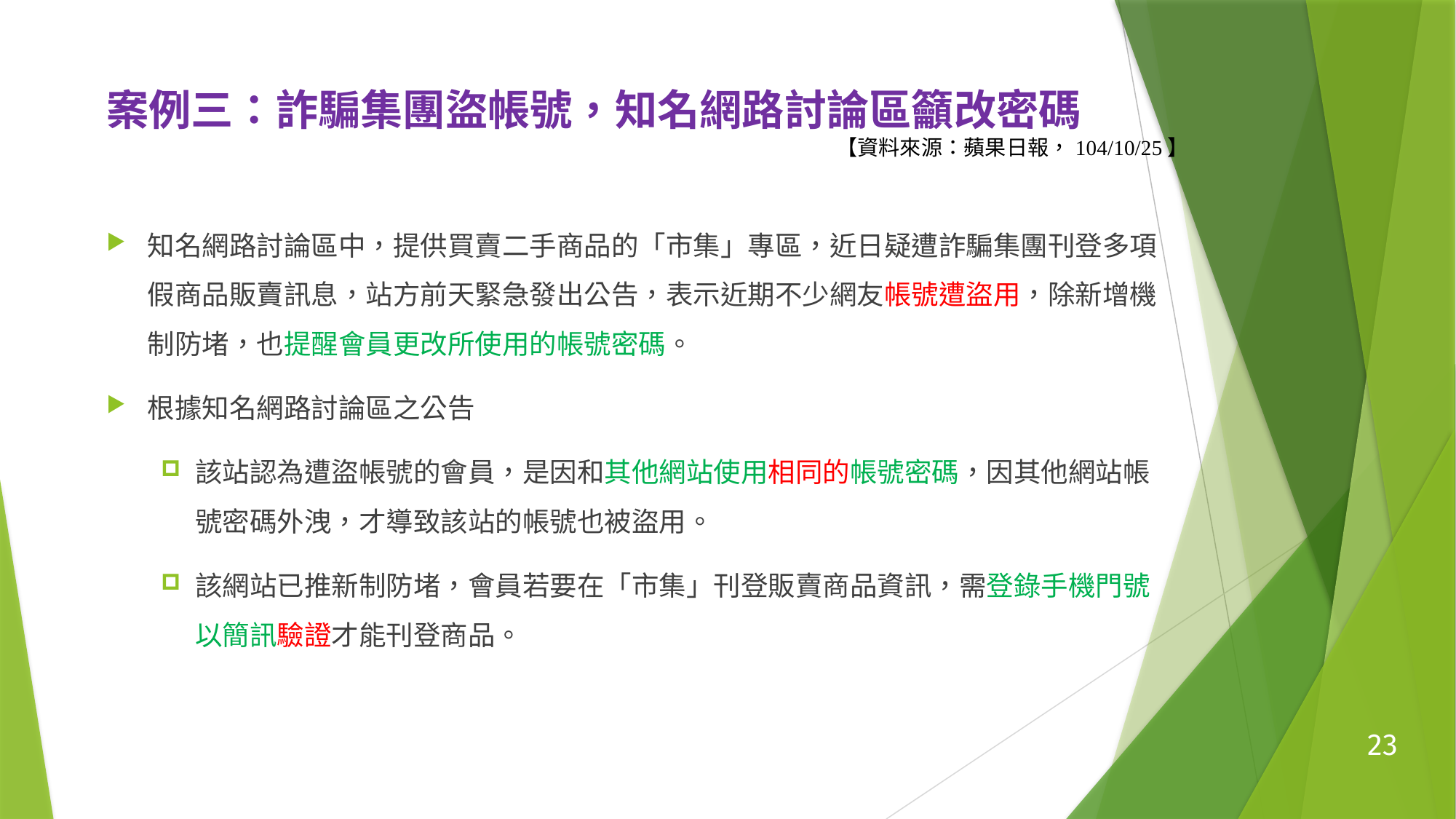

案例三：詐騙集團盜帳號，知名網路討論區籲改密碼
【資料來源：蘋果日報，104/10/25】
知名網路討論區中，提供買賣二手商品的「市集」專區，近日疑遭詐騙集團刊登多項假商品販賣訊息，站方前天緊急發出公告，表示近期不少網友帳號遭盜用，除新增機制防堵，也提醒會員更改所使用的帳號密碼。
根據知名網路討論區之公告
該站認為遭盜帳號的會員，是因和其他網站使用相同的帳號密碼，因其他網站帳號密碼外洩，才導致該站的帳號也被盜用。
該網站已推新制防堵，會員若要在「市集」刊登販賣商品資訊，需登錄手機門號以簡訊驗證才能刊登商品。
23